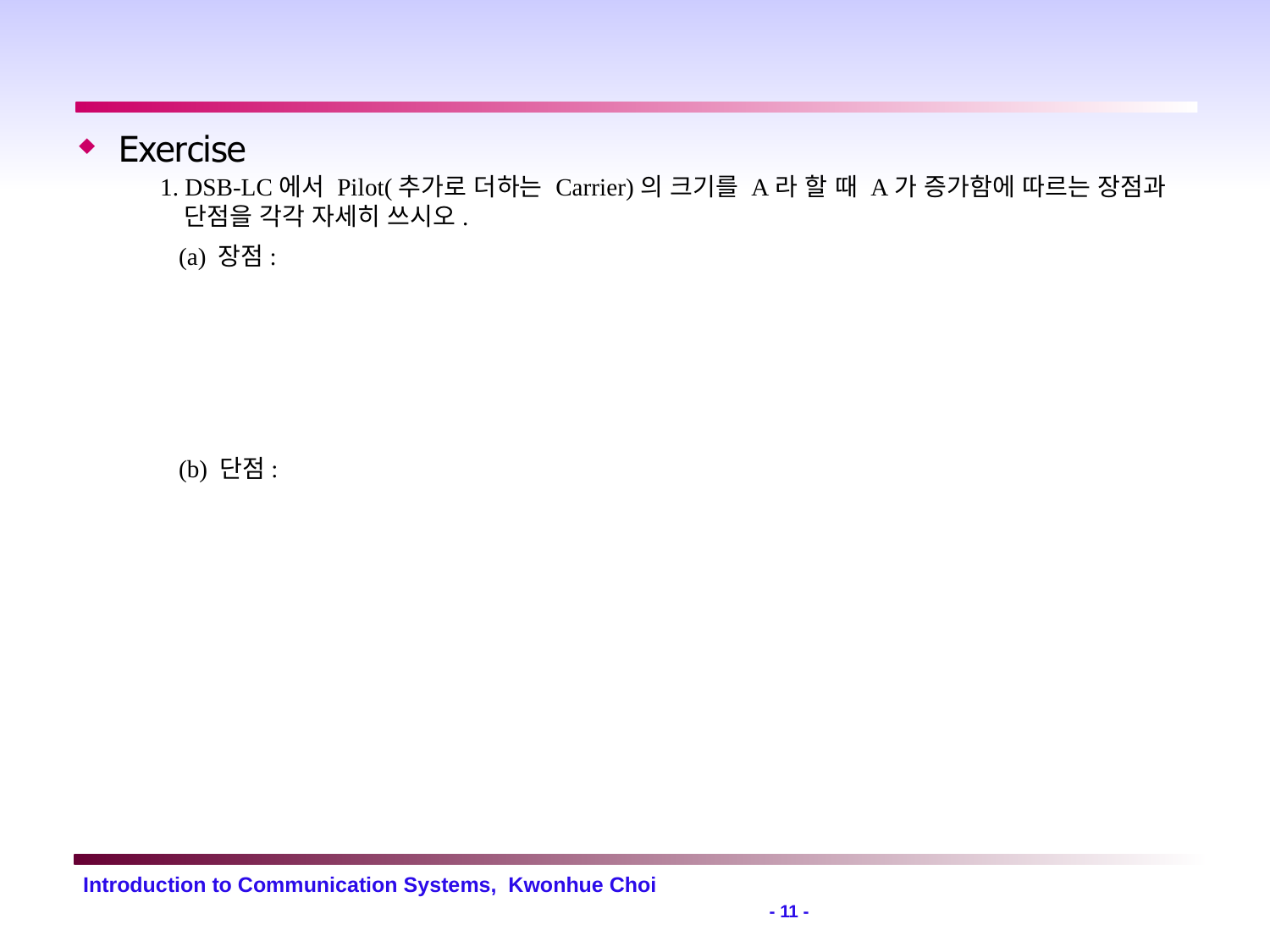

Exercise

1. DSB-LC에서 Pilot(추가로 더하는 Carrier)의 크기를 A라 할 때 A가 증가함에 따르는 장점과 단점을 각각 자세히 쓰시오.
   (a) 장점:

   (b) 단점: